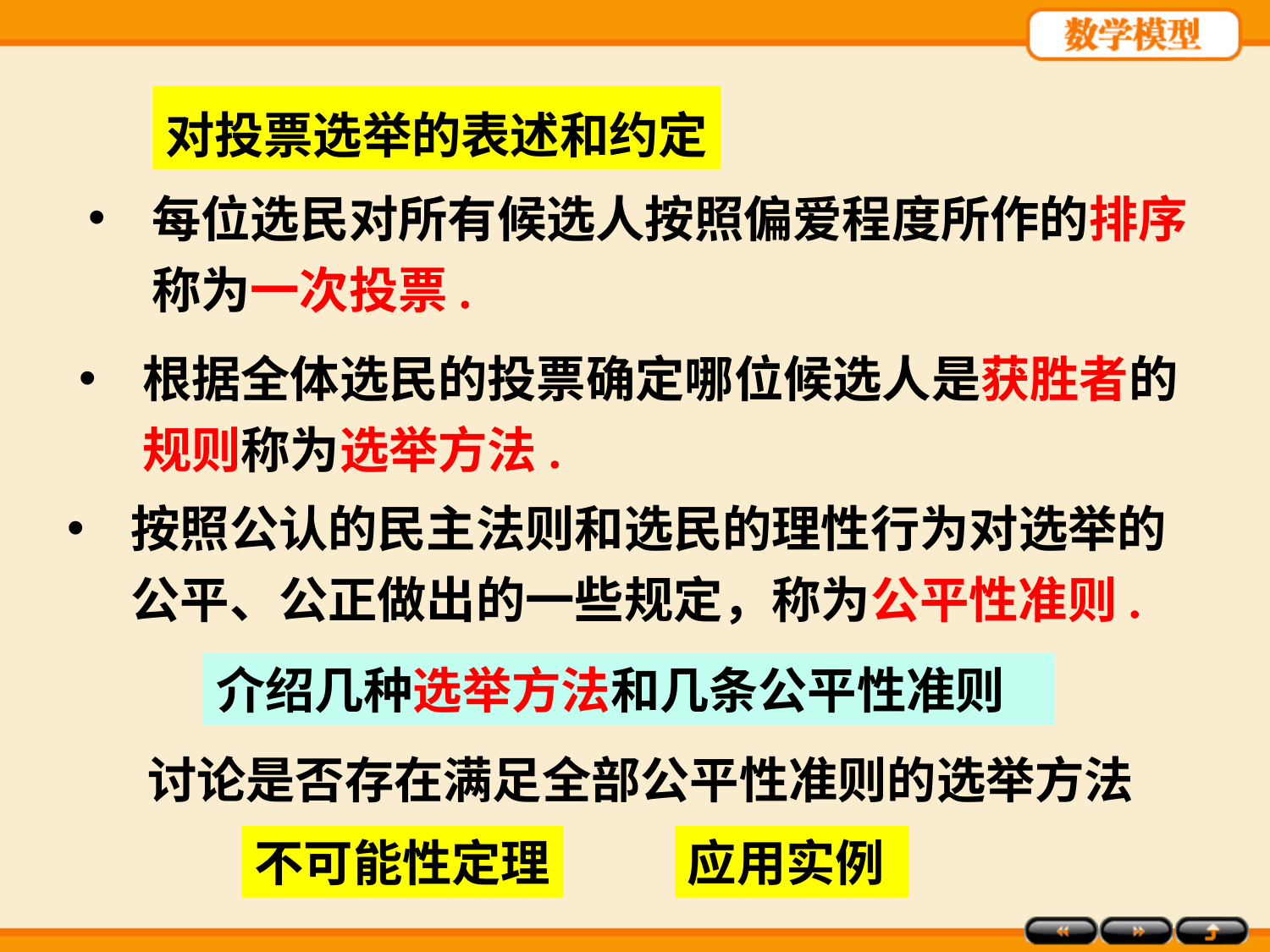

对投票选举的表述和约定
每位选民对所有候选人按照偏爱程度所作的排序称为一次投票.
根据全体选民的投票确定哪位候选人是获胜者的规则称为选举方法.
按照公认的民主法则和选民的理性行为对选举的公平、公正做出的一些规定，称为公平性准则.
介绍几种选举方法和几条公平性准则
讨论是否存在满足全部公平性准则的选举方法
不可能性定理
应用实例